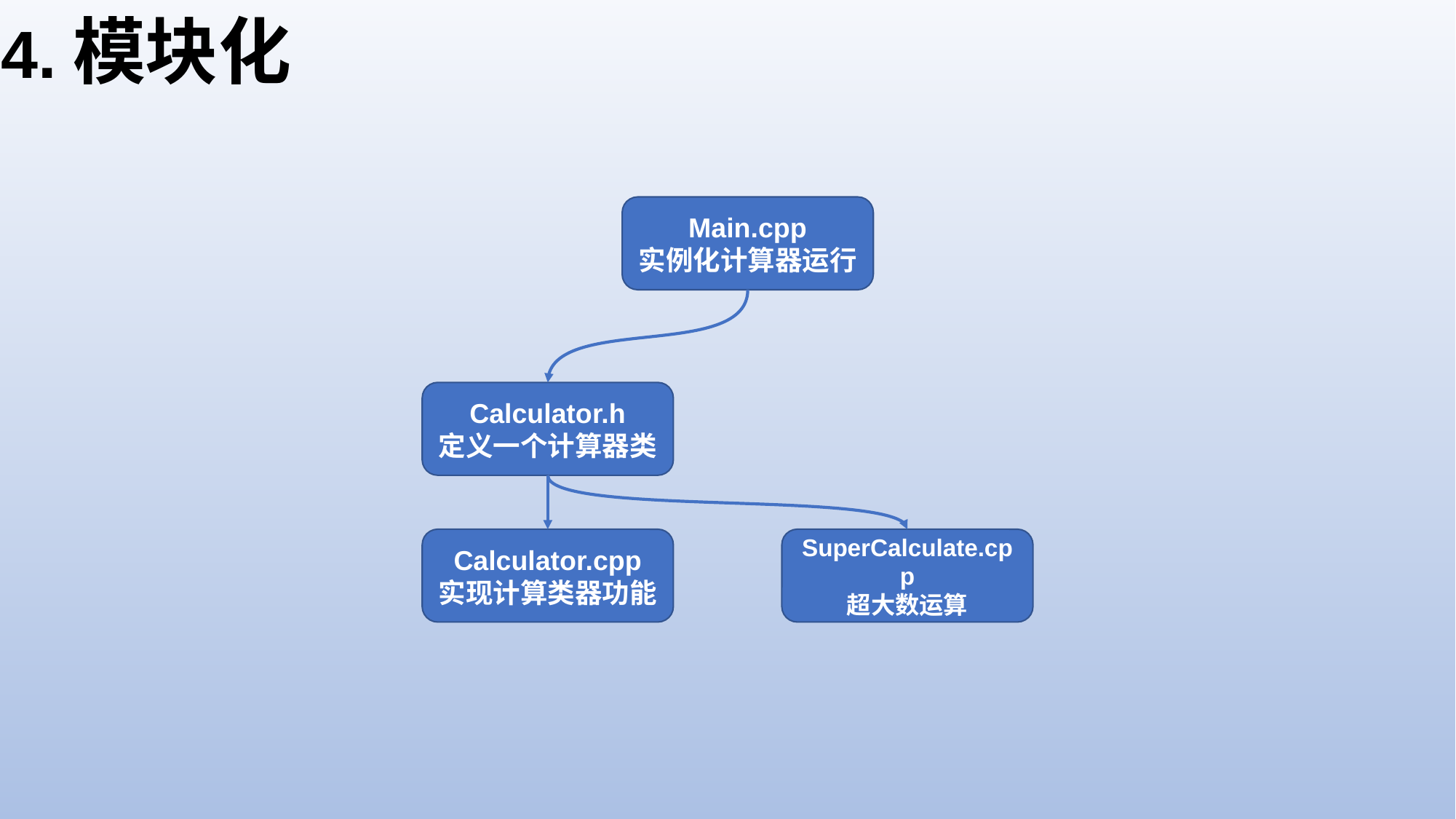

4.模块化
Main.cpp
实例化计算器运行
Calculator.h
定义一个计算器类
Calculator.cpp
实现计算类器功能
SuperCalculate.cpp
超大数运算